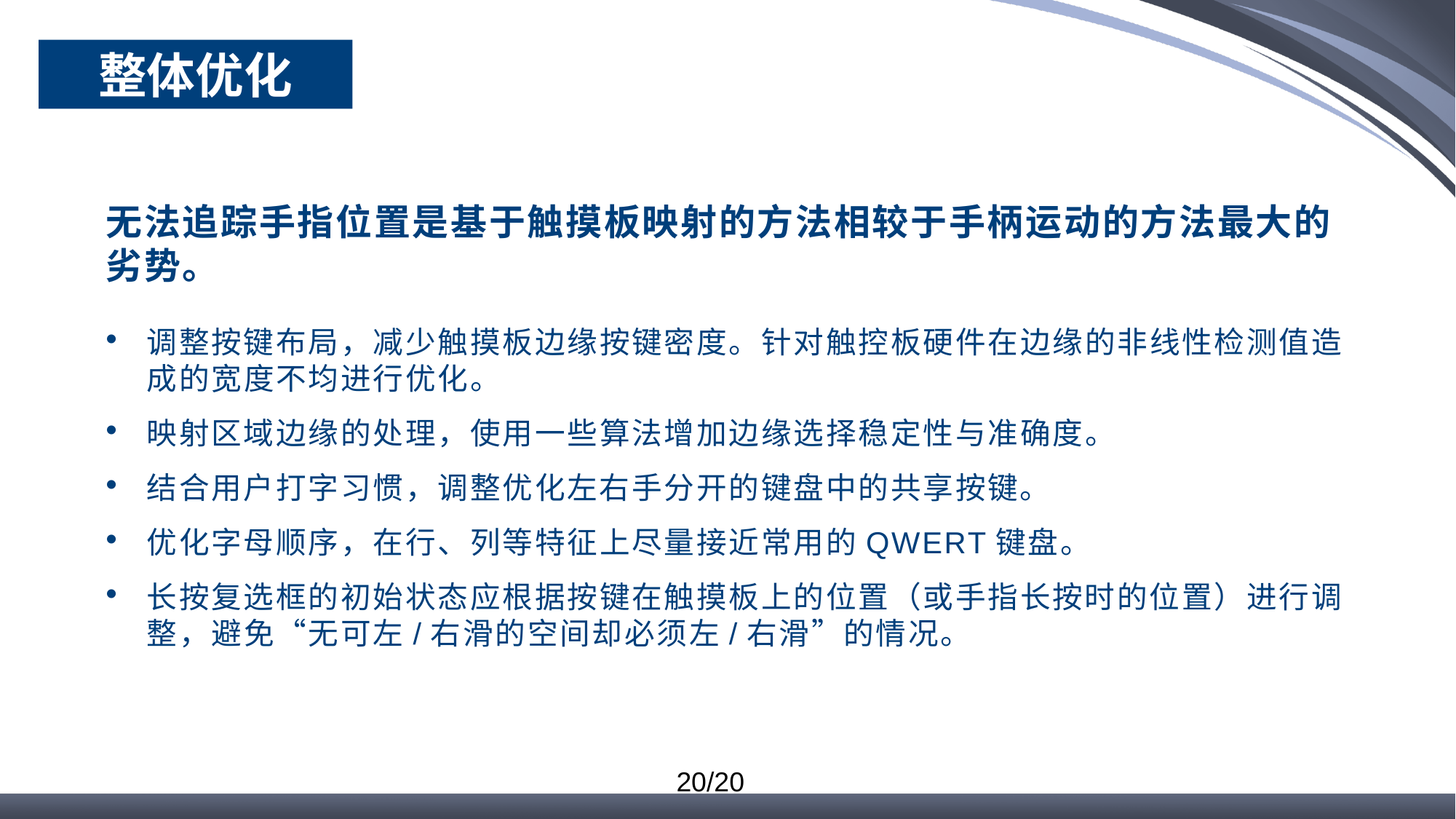

整体优化
无法追踪手指位置是基于触摸板映射的方法相较于手柄运动的方法最大的劣势。

调整按键布局，减少触摸板边缘按键密度。针对触控板硬件在边缘的非线性检测值造成的宽度不均进行优化。
映射区域边缘的处理，使用一些算法增加边缘选择稳定性与准确度。
结合用户打字习惯，调整优化左右手分开的键盘中的共享按键。
优化字母顺序，在行、列等特征上尽量接近常用的QWERT键盘。
长按复选框的初始状态应根据按键在触摸板上的位置（或手指长按时的位置）进行调整，避免“无可左/右滑的空间却必须左/右滑”的情况。

20/20